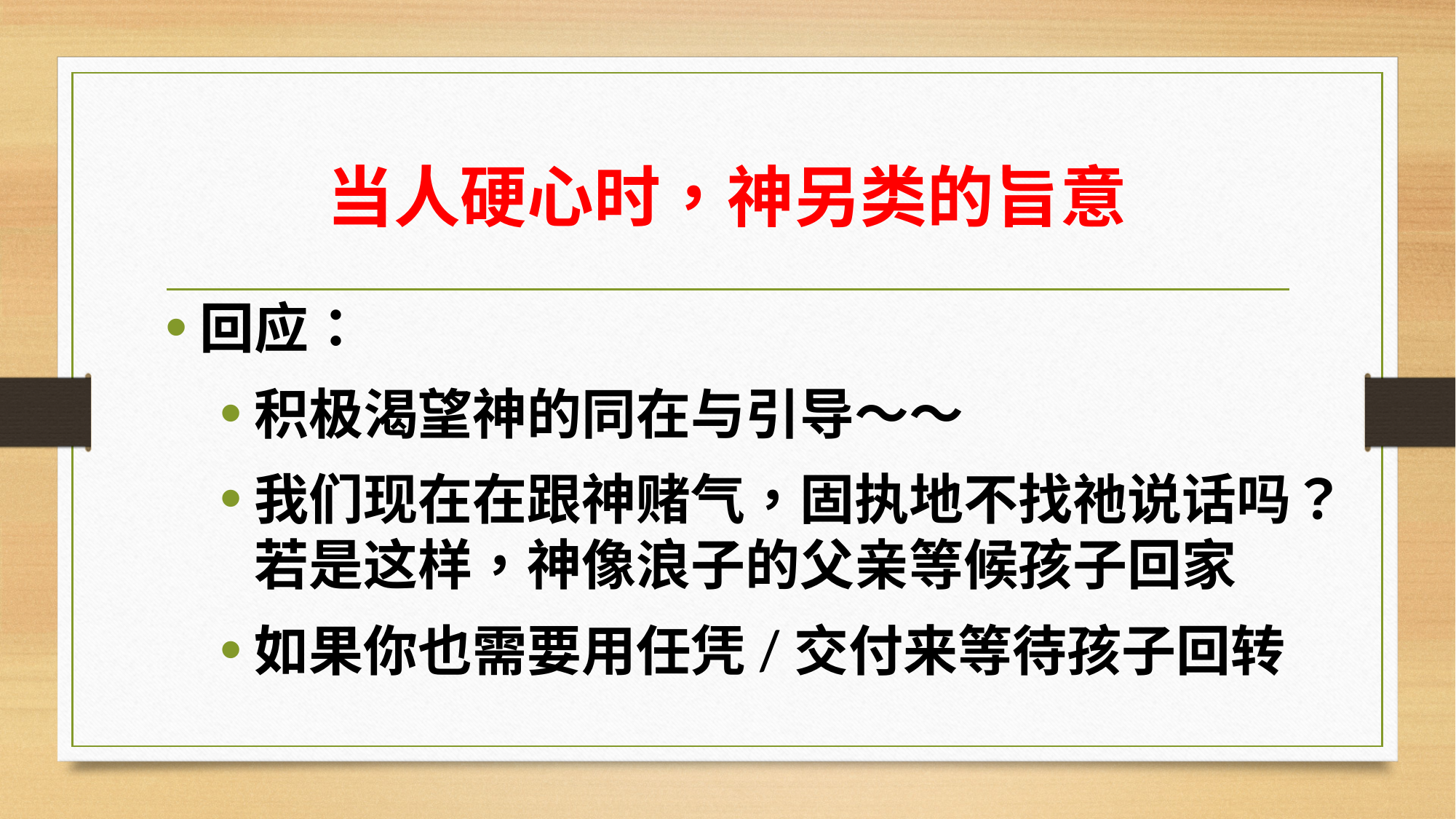

# 当人硬心时，神另类的旨意
回应：
积极渴望神的同在与引导～～
我们现在在跟神赌气，固执地不找祂说话吗？若是这样，神像浪子的父亲等候孩子回家
如果你也需要用任凭/交付来等待孩子回转